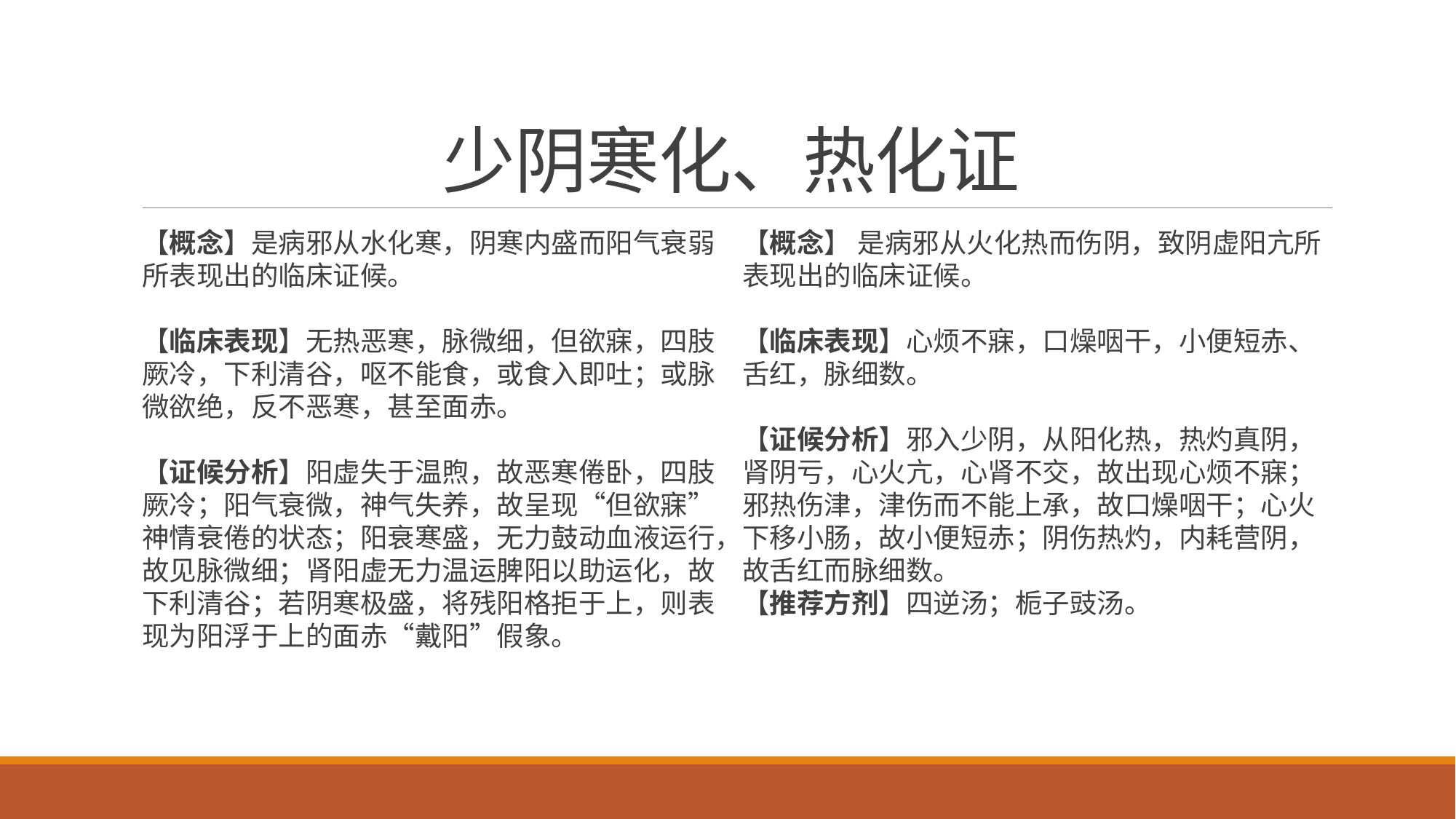

# 少阴寒化、热化证
【概念】是病邪从水化寒，阴寒内盛而阳气衰弱所表现出的临床证候。

【临床表现】无热恶寒，脉微细，但欲寐，四肢厥冷，下利清谷，呕不能食，或食入即吐；或脉微欲绝，反不恶寒，甚至面赤。

【证候分析】阳虚失于温煦，故恶寒倦卧，四肢厥冷；阳气衰微，神气失养，故呈现“但欲寐”神情衰倦的状态；阳衰寒盛，无力鼓动血液运行，故见脉微细；肾阳虚无力温运脾阳以助运化，故下利清谷；若阴寒极盛，将残阳格拒于上，则表现为阳浮于上的面赤“戴阳”假象。

【概念】 是病邪从火化热而伤阴，致阴虚阳亢所表现出的临床证候。

【临床表现】心烦不寐，口燥咽干，小便短赤、舌红，脉细数。

【证候分析】邪入少阴，从阳化热，热灼真阴，肾阴亏，心火亢，心肾不交，故出现心烦不寐；邪热伤津，津伤而不能上承，故口燥咽干；心火下移小肠，故小便短赤；阴伤热灼，内耗营阴，故舌红而脉细数。
【推荐方剂】四逆汤；栀子豉汤。